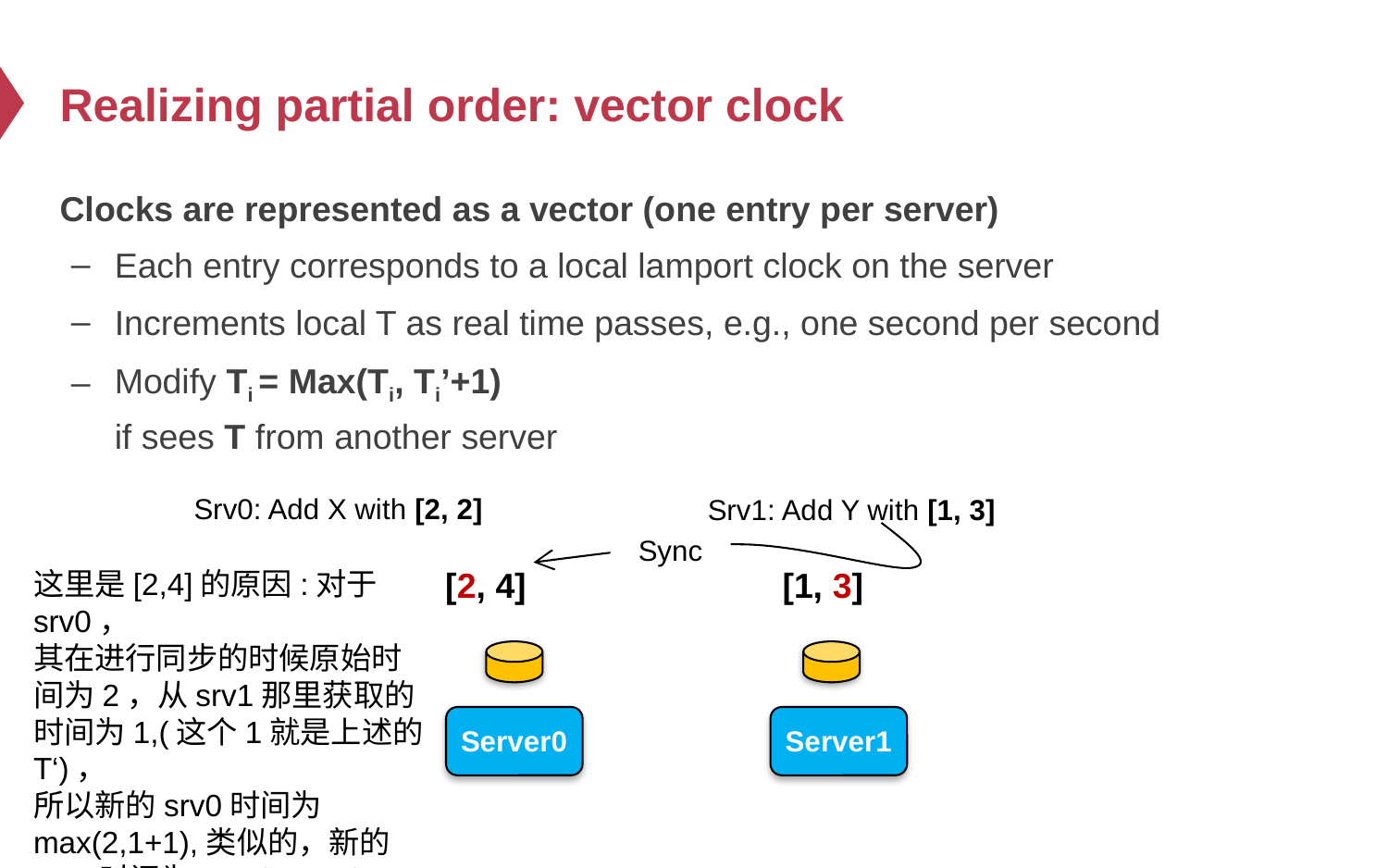

# Realizing partial order: vector clock
Clocks are represented as a vector (one entry per server)
Each entry corresponds to a local lamport clock on the server
Increments local T as real time passes, e.g., one second per second
Modify Ti = Max(Ti, Ti’+1)
if sees T from another server

Srv0: Add X with [2, 2]
Srv1: Add Y with [1, 3]

Sync
[2, 4]
[1, 3]
这里是[2,4]的原因:对于srv0，
其在进行同步的时候原始时间为2，从srv1那里获取的时间为1,(这个1就是上述的T‘)，
所以新的srv0时间为max(2,1+1),类似的，新的srv1时间为max(2, 3+1)=4,
所以sync后为[2,4]

Server0
Server1
63